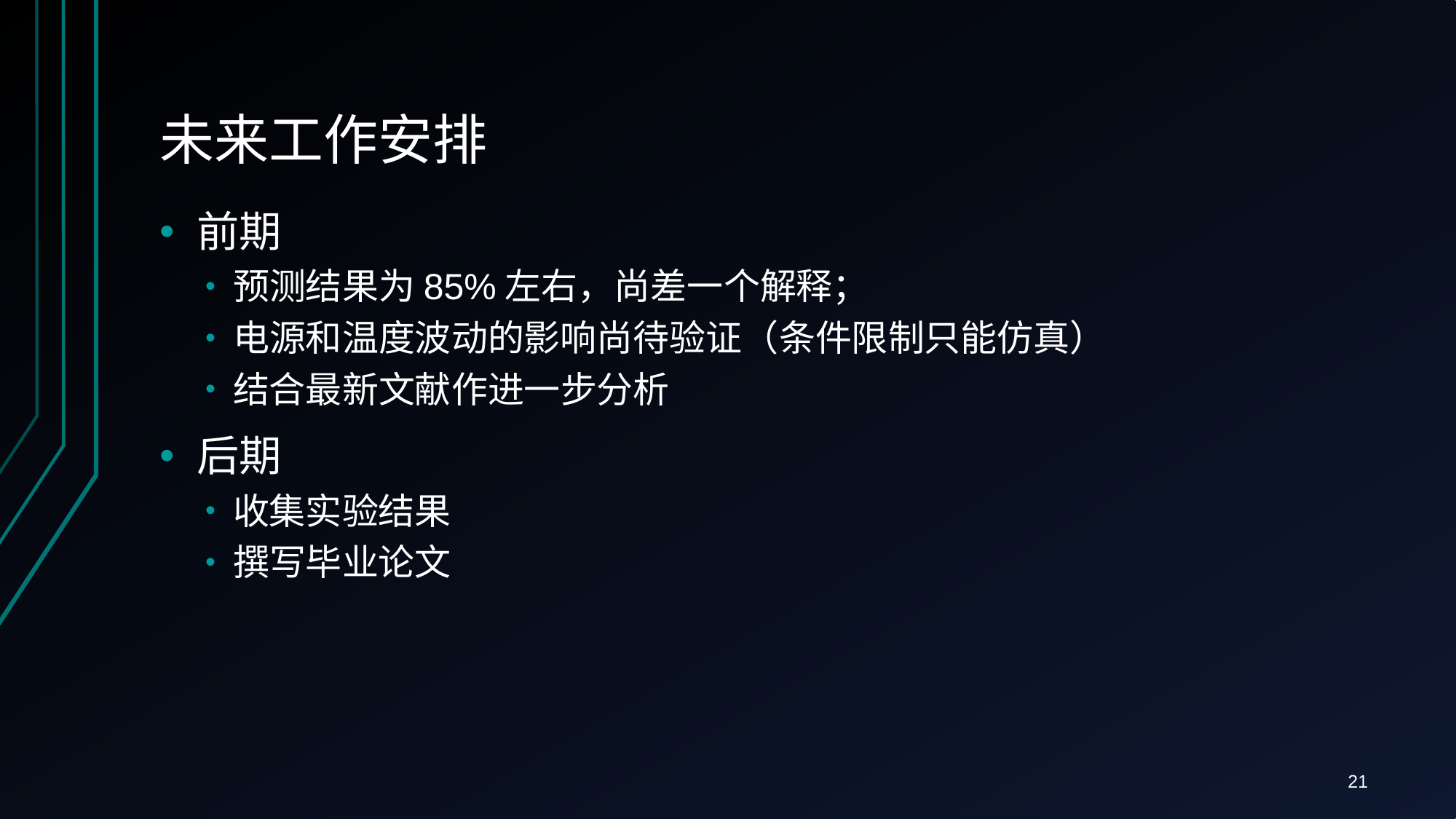

# 未来工作安排
前期
预测结果为85%左右，尚差一个解释；
电源和温度波动的影响尚待验证（条件限制只能仿真）
结合最新文献作进一步分析
后期
收集实验结果
撰写毕业论文
21